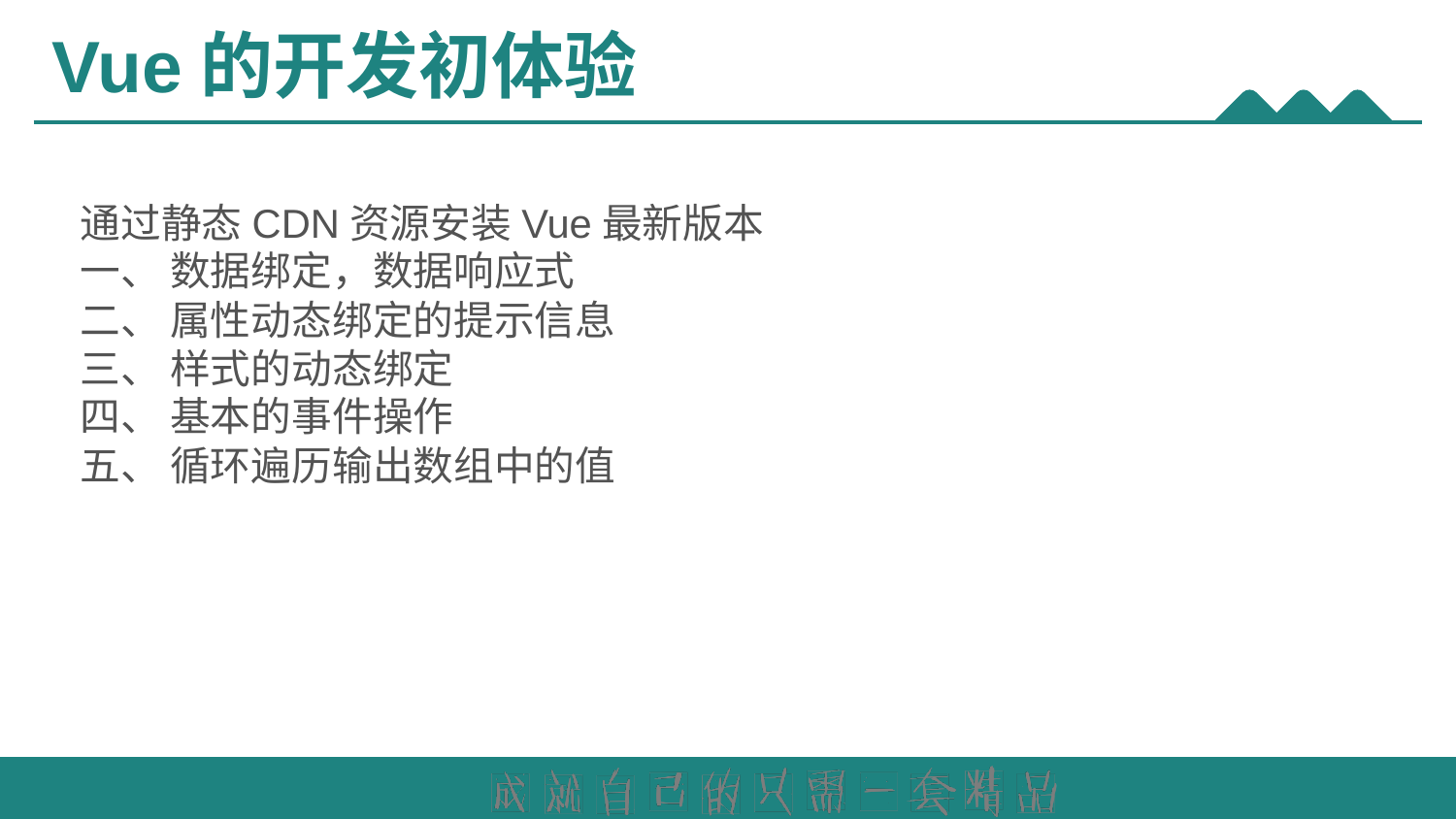

# Vue的开发初体验
通过静态CDN资源安装Vue最新版本
一、 数据绑定，数据响应式
二、 属性动态绑定的提示信息
三、 样式的动态绑定
四、 基本的事件操作
五、 循环遍历输出数组中的值